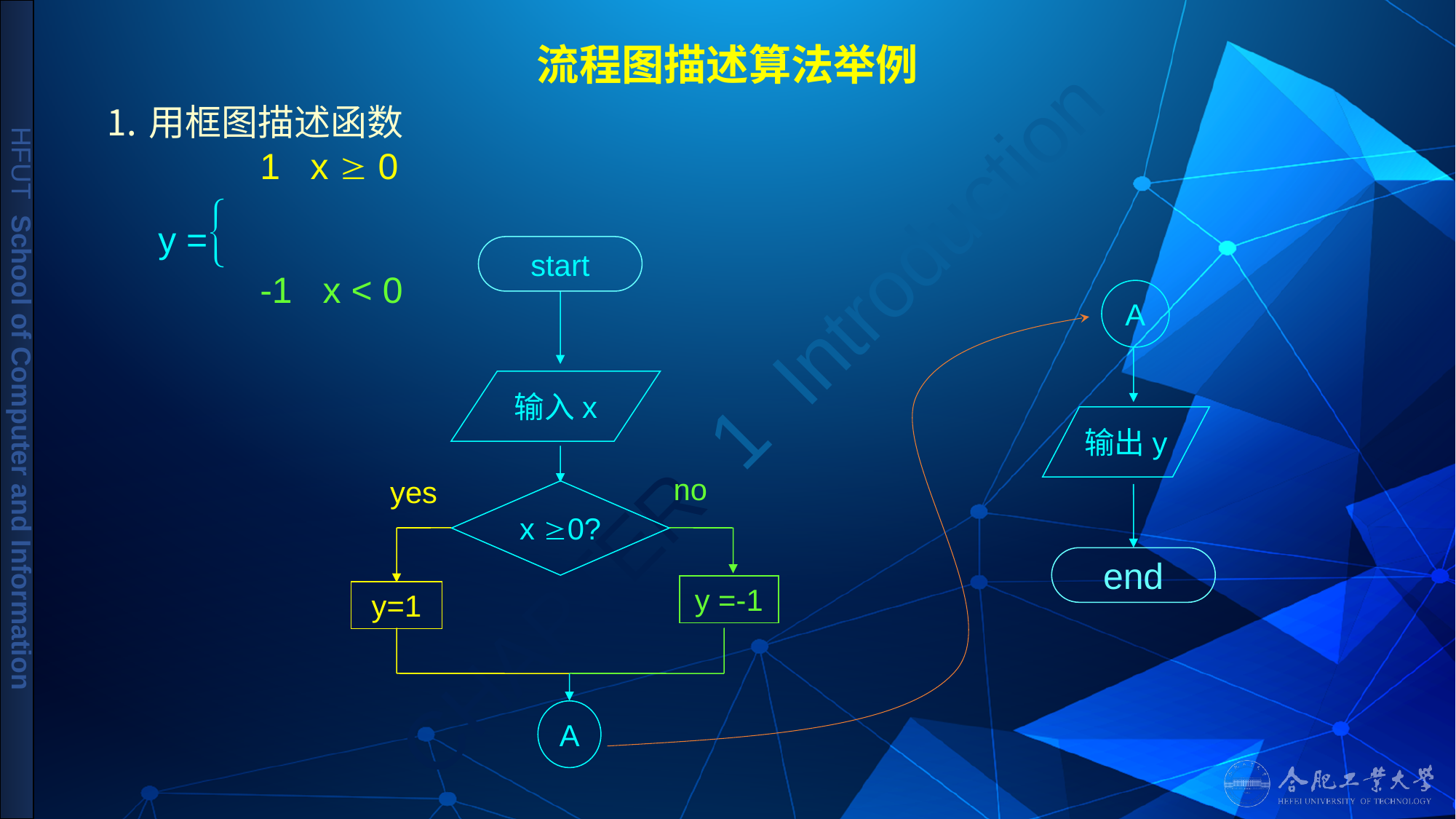

# 流程图描述算法举例
       ⒈用框图描述函数
                     1   x ≥ 0
           y ={
                     -1   x < 0
start
A

输入x
输出y

no
yes
x ≥0?

end
y =-1
y=1

A